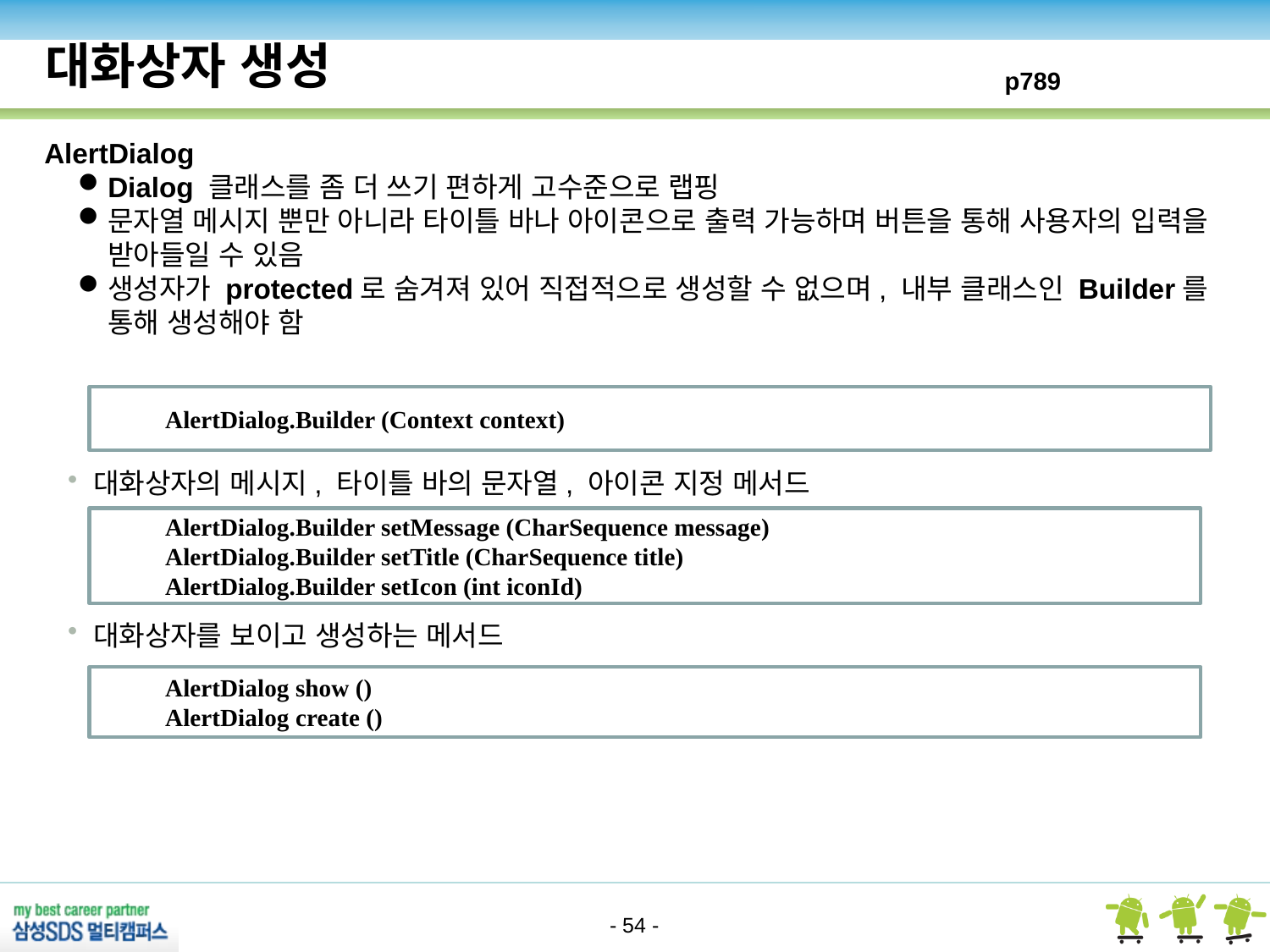

대화상자 생성
p789
AlertDialog
Dialog 클래스를 좀 더 쓰기 편하게 고수준으로 랩핑
문자열 메시지 뿐만 아니라 타이틀 바나 아이콘으로 출력 가능하며 버튼을 통해 사용자의 입력을 받아들일 수 있음
생성자가 protected로 숨겨져 있어 직접적으로 생성할 수 없으며, 내부 클래스인 Builder를 통해 생성해야 함

AlertDialog.Builder (Context context)
대화상자의 메시지, 타이틀 바의 문자열, 아이콘 지정 메서드
AlertDialog.Builder setMessage (CharSequence message)
AlertDialog.Builder setTitle (CharSequence title)
AlertDialog.Builder setIcon (int iconId)
대화상자를 보이고 생성하는 메서드
AlertDialog show ()
AlertDialog create ()
- 54 -